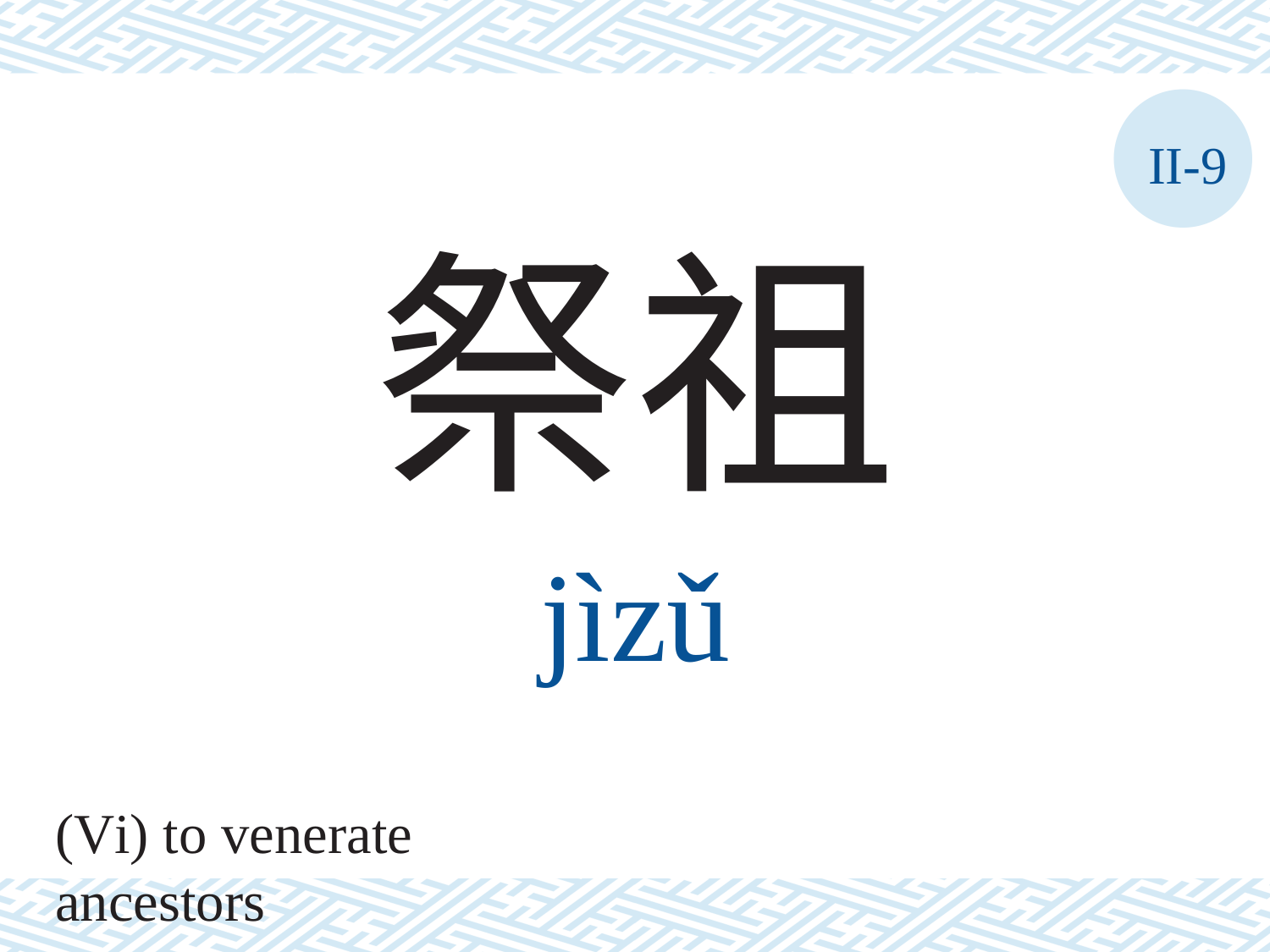

II-9
祭祖
jìzǔ
(Vi) to venerate ancestors